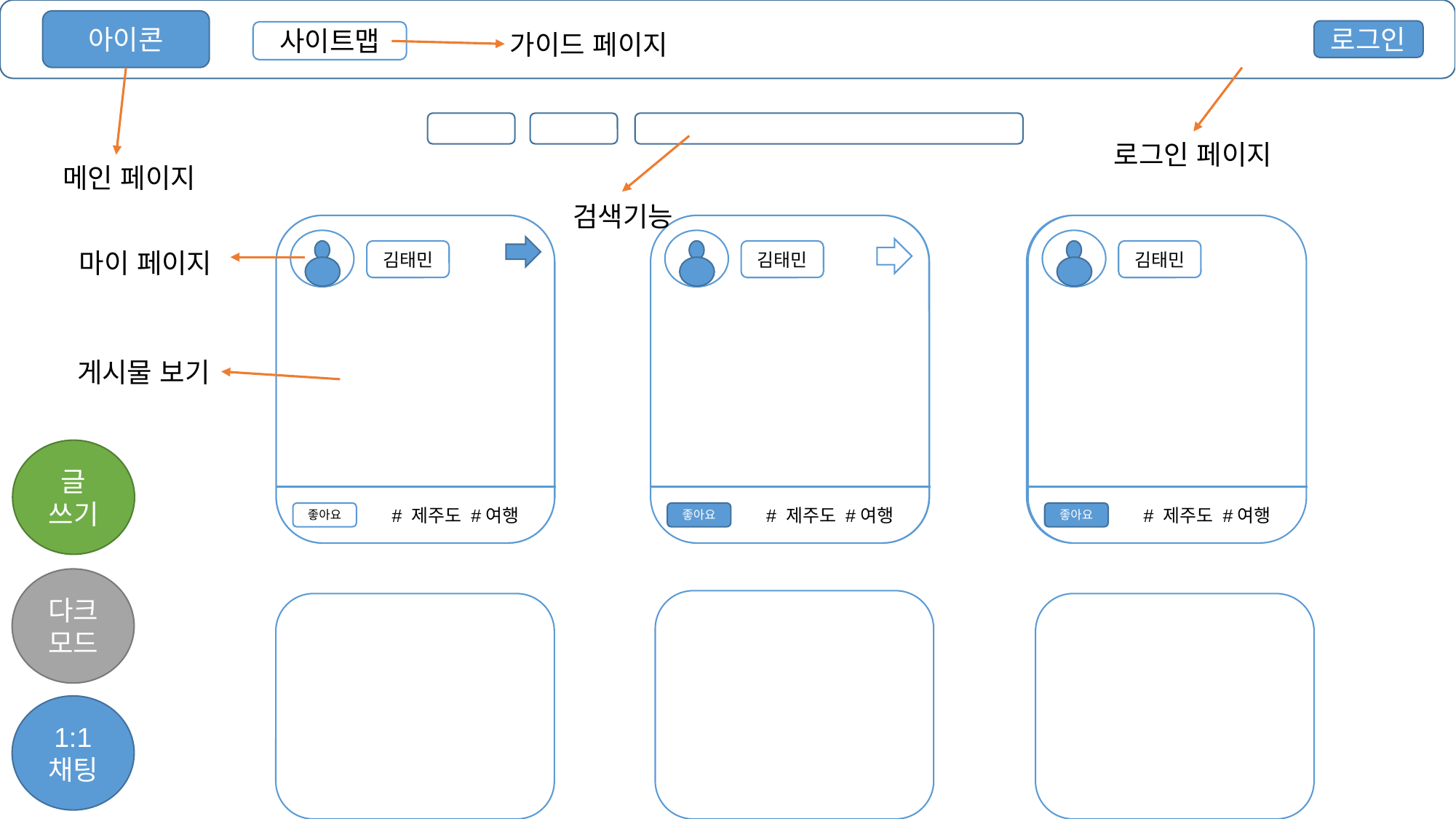

아이콘
로그인
사이트맵
가이드 페이지

로그인 페이지
메인 페이지
검색기능

마이 페이지

김태민
김태민
김태민

게시물 보기
글
쓰기
# 제주도 #여행
# 제주도 #여행
# 제주도 #여행
좋아요
좋아요
좋아요
다크모드

1:1 채팅